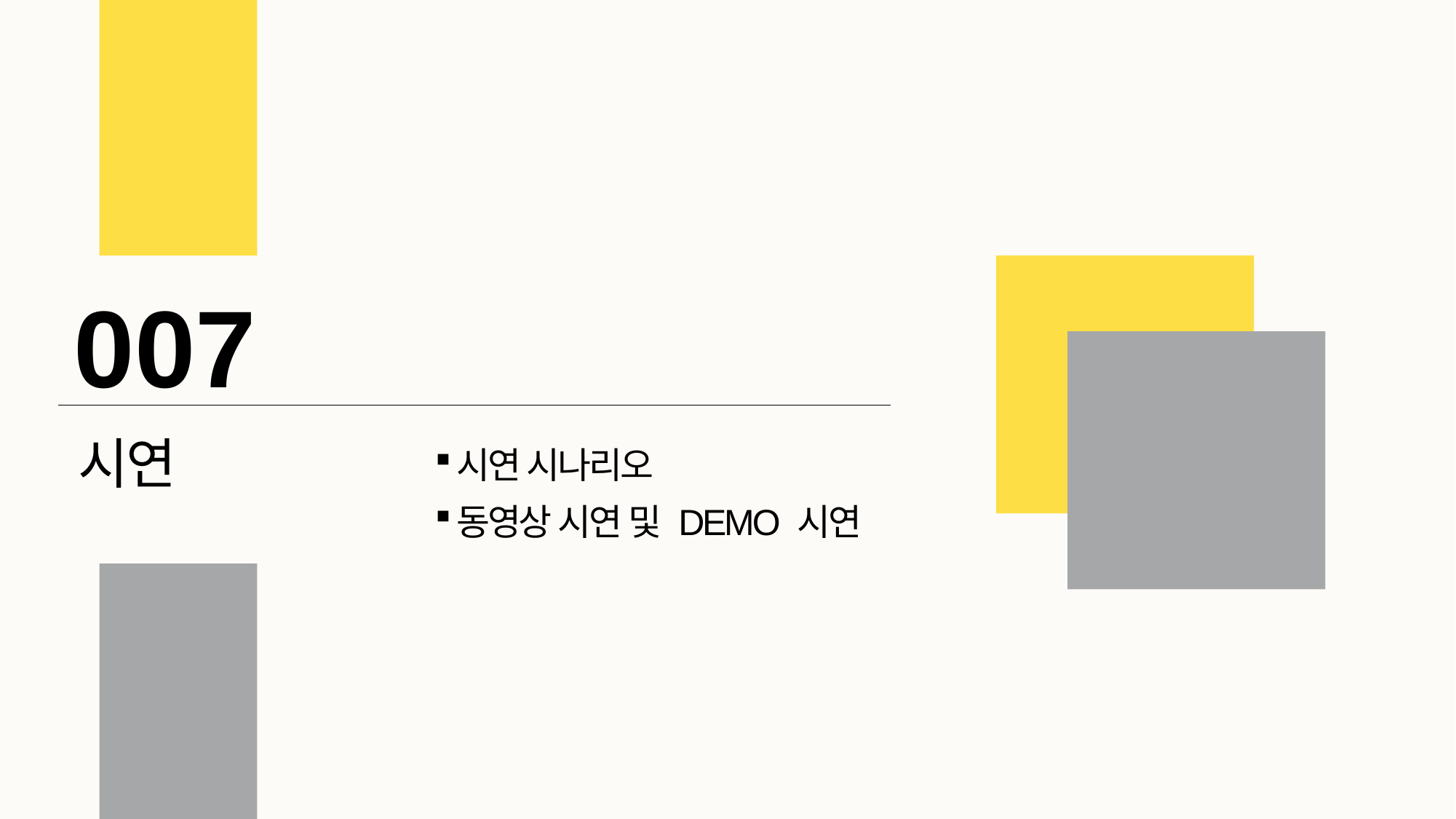

007

시연
시연 시나리오
동영상 시연 및 DEMO 시연